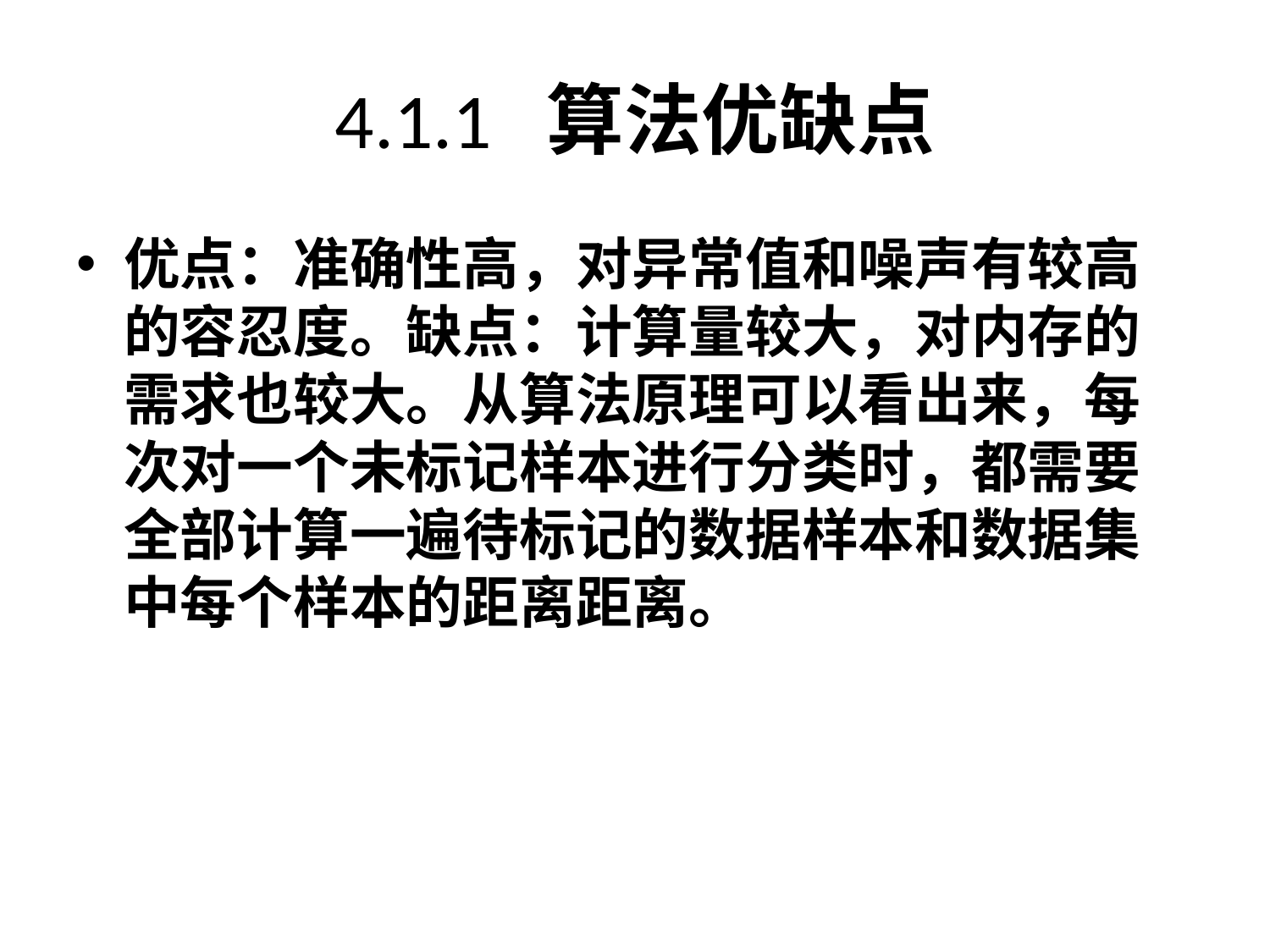

# 4.1.1  算法优缺点
优点：准确性高，对异常值和噪声有较高的容忍度。缺点：计算量较大，对内存的需求也较大。从算法原理可以看出来，每次对一个未标记样本进行分类时，都需要全部计算一遍待标记的数据样本和数据集中每个样本的距离距离。